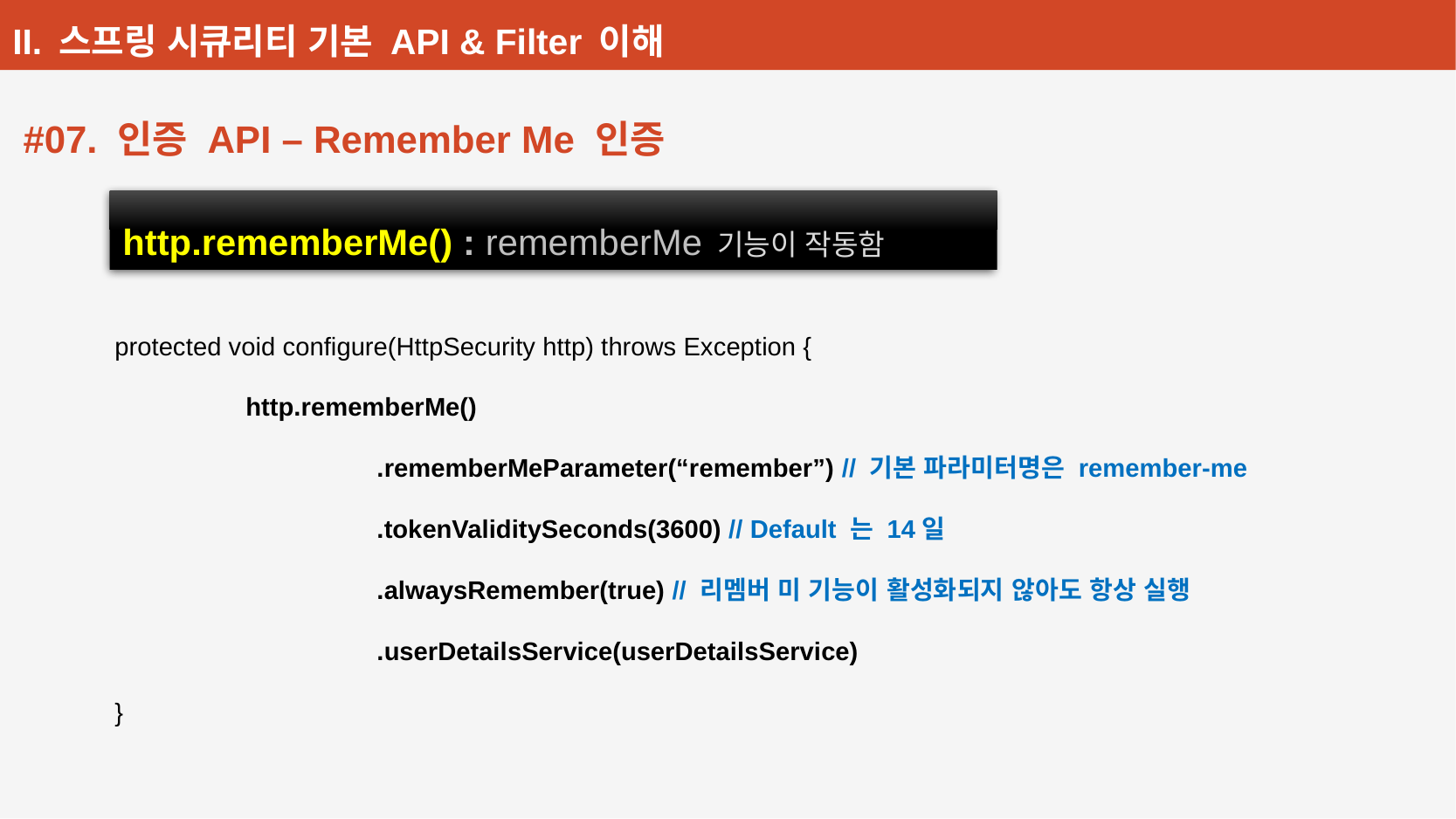

#07. 인증 API – Remember Me 인증
http.rememberMe() : rememberMe 기능이 작동함
protected void configure(HttpSecurity http) throws Exception {
	http.rememberMe()
		.rememberMeParameter(“remember”) // 기본 파라미터명은 remember-me
		.tokenValiditySeconds(3600) // Default 는 14일
		.alwaysRemember(true) // 리멤버 미 기능이 활성화되지 않아도 항상 실행
		.userDetailsService(userDetailsService)
}